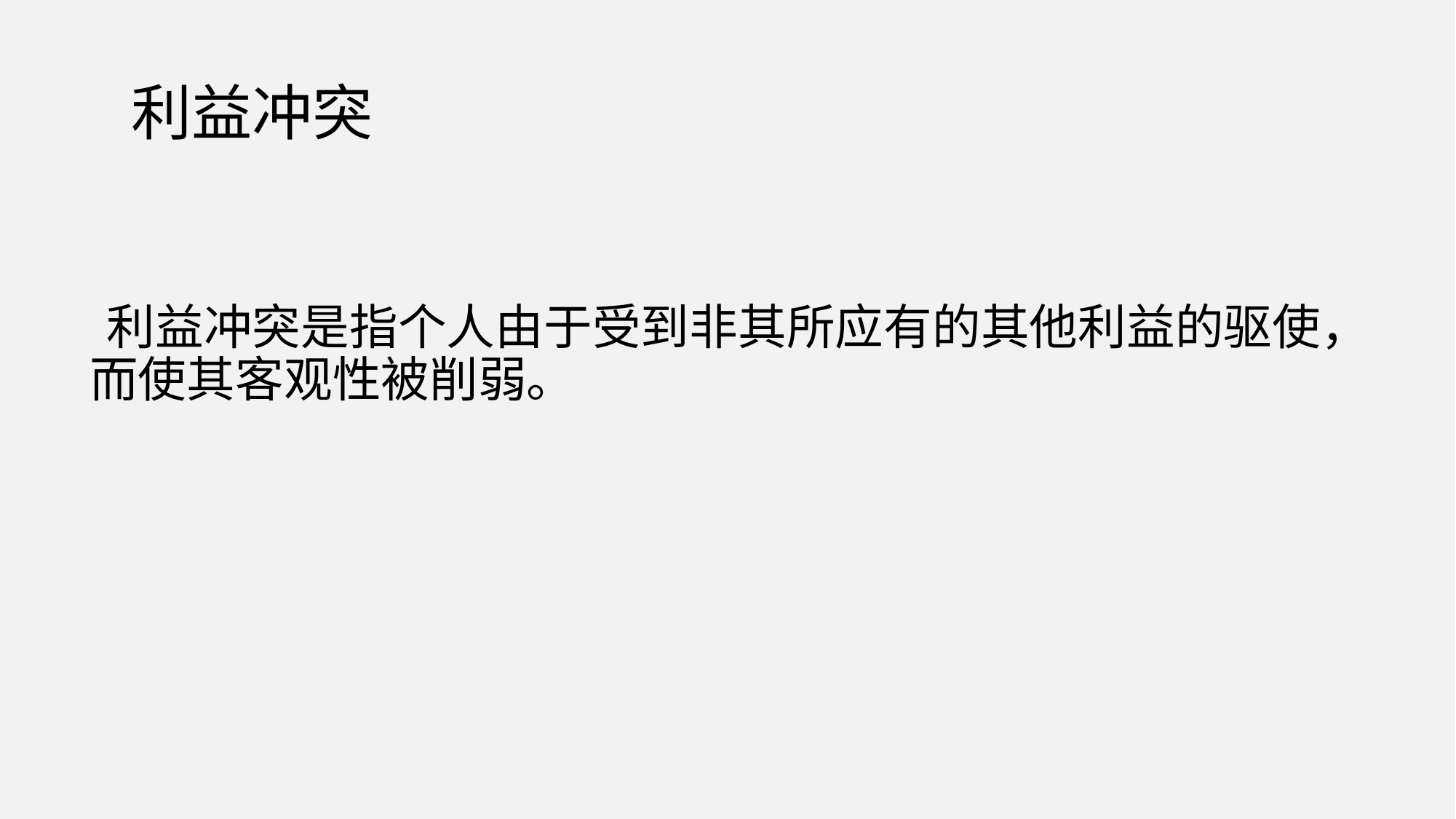

# 利益冲突
   利益冲突是指个人由于受到非其所应有的其他利益的驱使，而使其客观性被削弱。